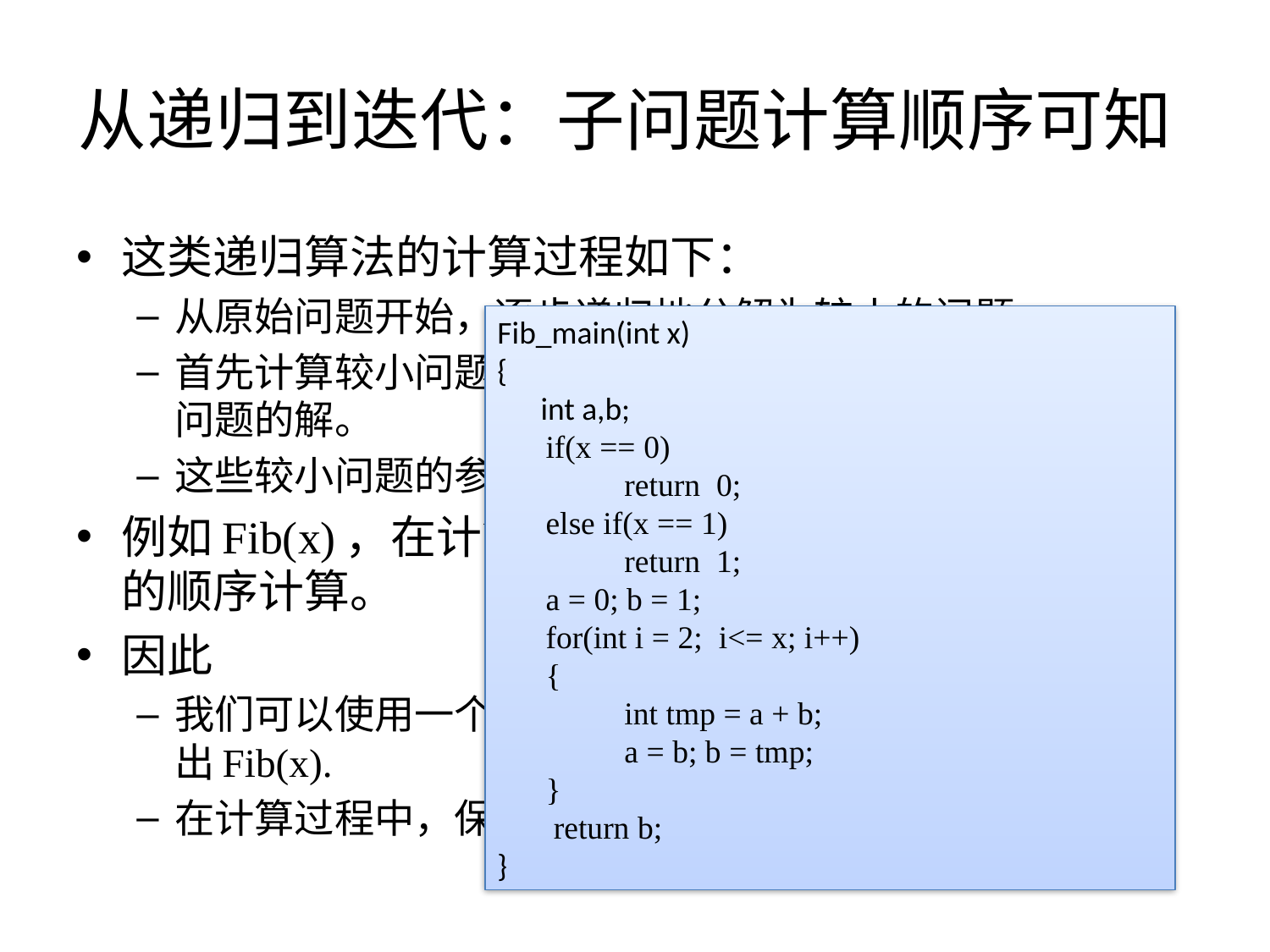

# 从递归到迭代：子问题计算顺序可知
这类递归算法的计算过程如下：
从原始问题开始，逐步递归地分解为较小的问题。
首先计算较小问题的解，然后综合（combine）得到较大问题的解。
这些较小问题的参数的集合能够预先知道
例如Fib(x)，在计算之前就知道算法将按照0,1,…,x的顺序计算。
因此
我们可以使用一个迭代过程把这些数计算出来，最终计算出Fib(x).
在计算过程中，保留可能要被后续计算用到的函数值
Fib_main(int x)
{
      int a,b;
      if(x == 0)
	return  0;
      else if(x == 1)
	return  1;
      a = 0; b = 1;
      for(int i = 2;  i<= x; i++)
      {
	int tmp = a + b;
	a = b; b = tmp;
      }
       return b;
}